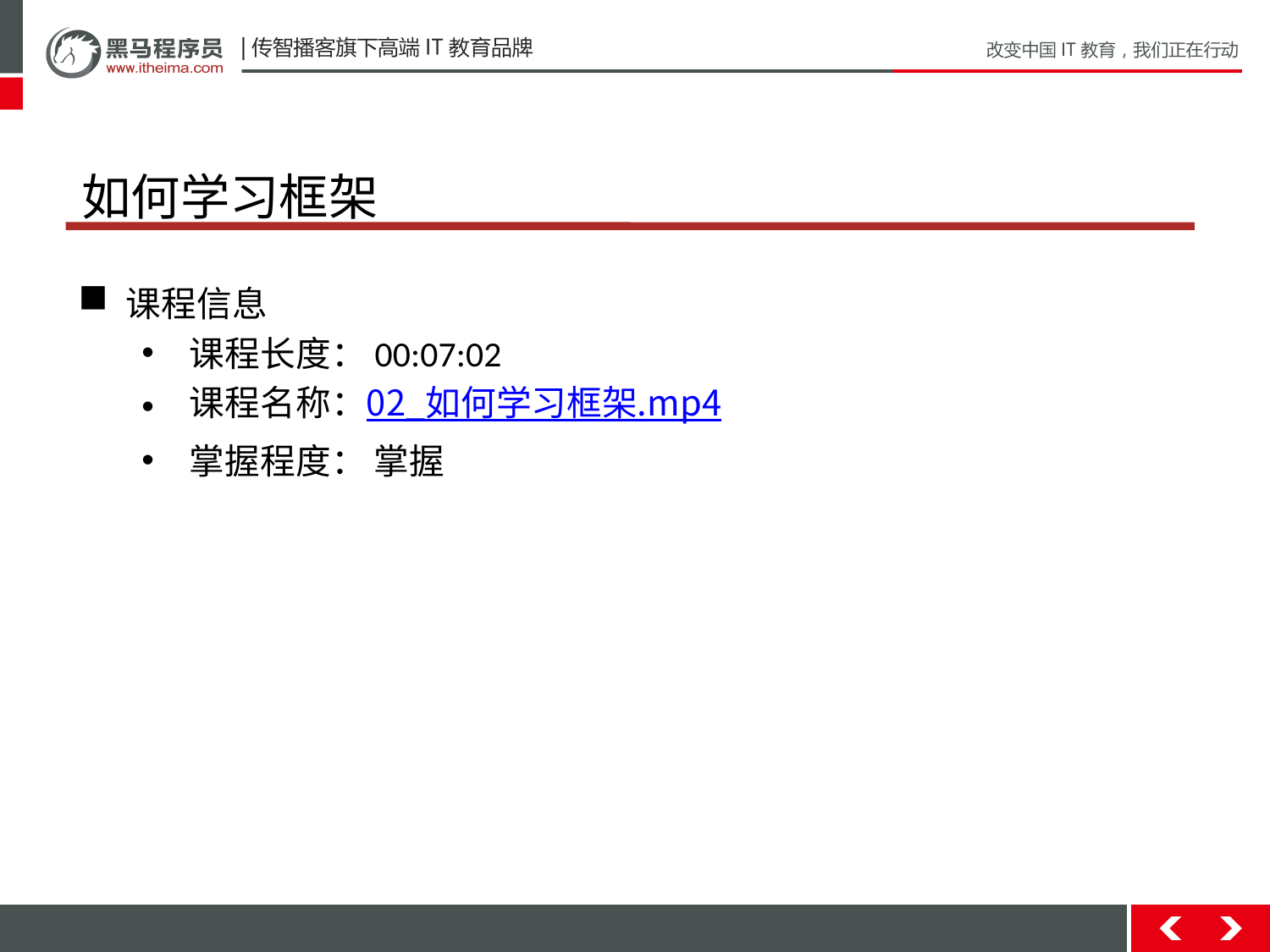

# 如何学习框架

课程信息
课程长度：00:07:02
课程名称：02_如何学习框架.mp4
掌握程度： 掌握